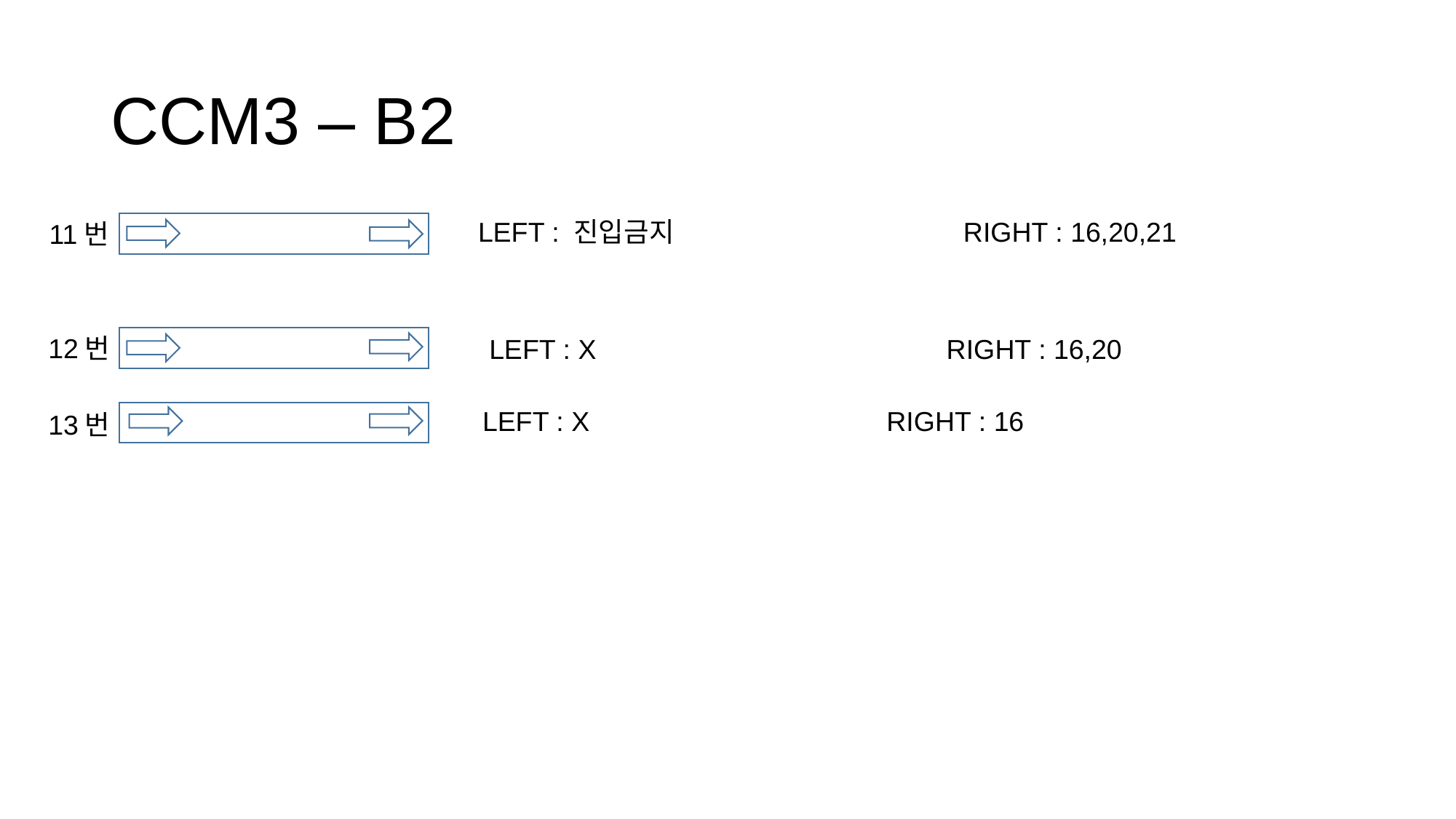

# CCM3 – B2
LEFT : 진입금지                                     RIGHT : 16,20,21
11번

12번
LEFT : X                                              RIGHT : 16,20

LEFT : X                                       RIGHT : 16
13번